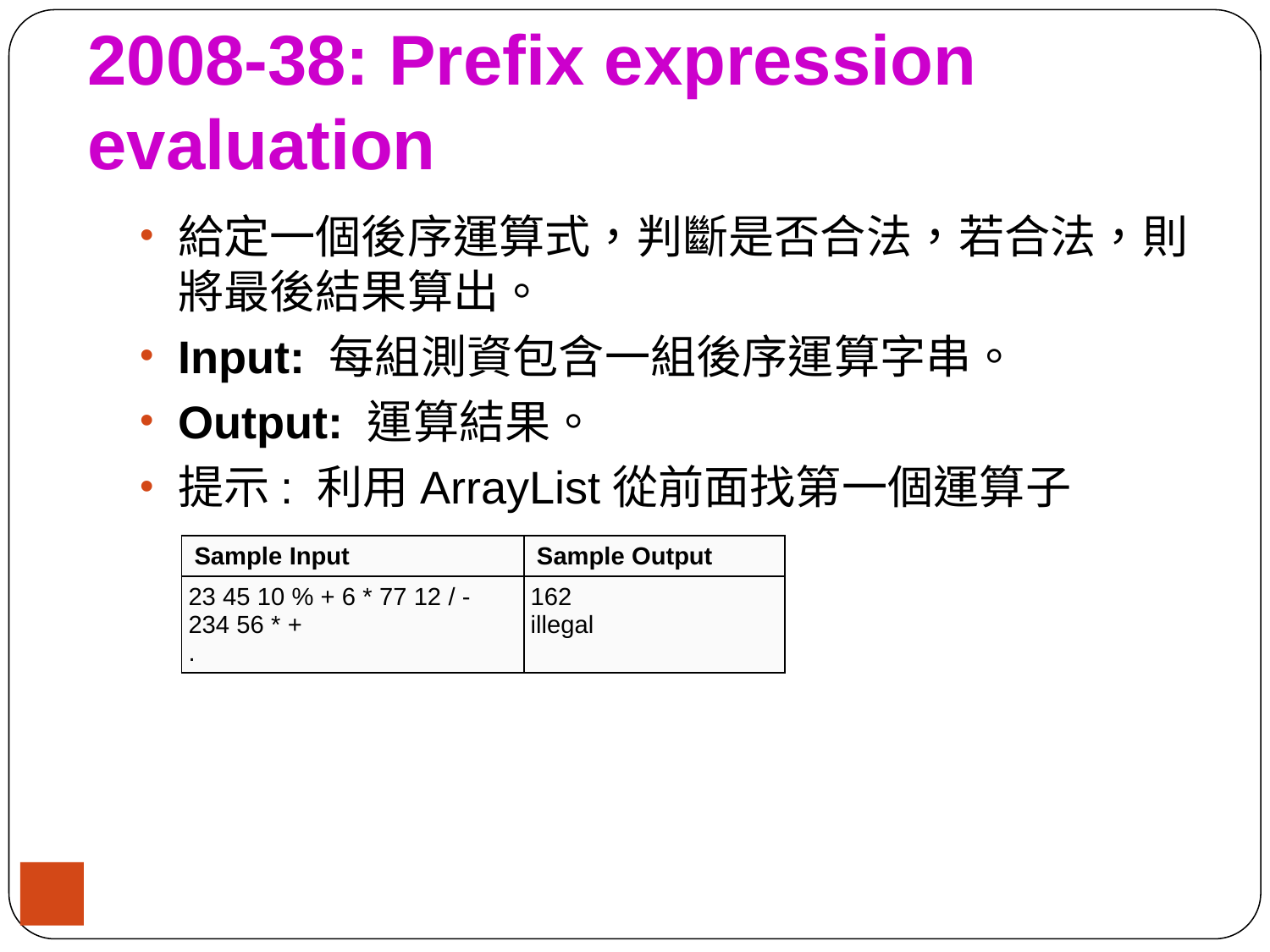

# 2008-38: Prefix expression evaluation
給定一個後序運算式，判斷是否合法，若合法，則將最後結果算出。
Input: 每組測資包含一組後序運算字串。
Output: 運算結果。
提示: 利用ArrayList從前面找第一個運算子
| Sample Input | Sample Output |
| --- | --- |
| 23 45 10 % + 6 \* 77 12 / - 234 56 \* + . | 162 illegal |